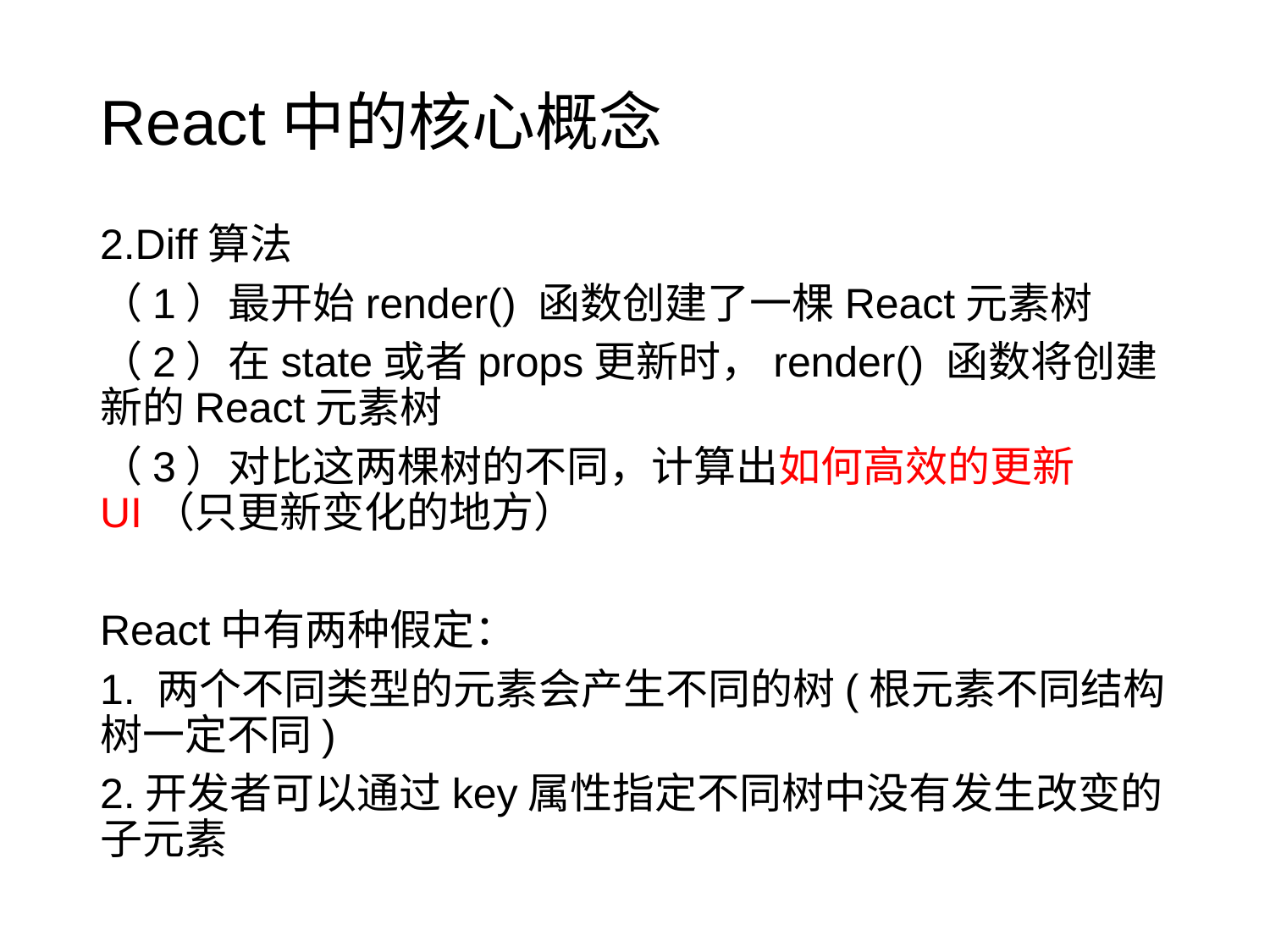

# React中的核心概念
2.Diff算法
（1）最开始render() 函数创建了一棵React元素树
（2）在state或者props更新时，render() 函数将创建新的React元素树
（3）对比这两棵树的不同，计算出如何高效的更新UI（只更新变化的地方）

React中有两种假定：
1. 两个不同类型的元素会产生不同的树(根元素不同结构树一定不同)
2.开发者可以通过key属性指定不同树中没有发生改变的子元素